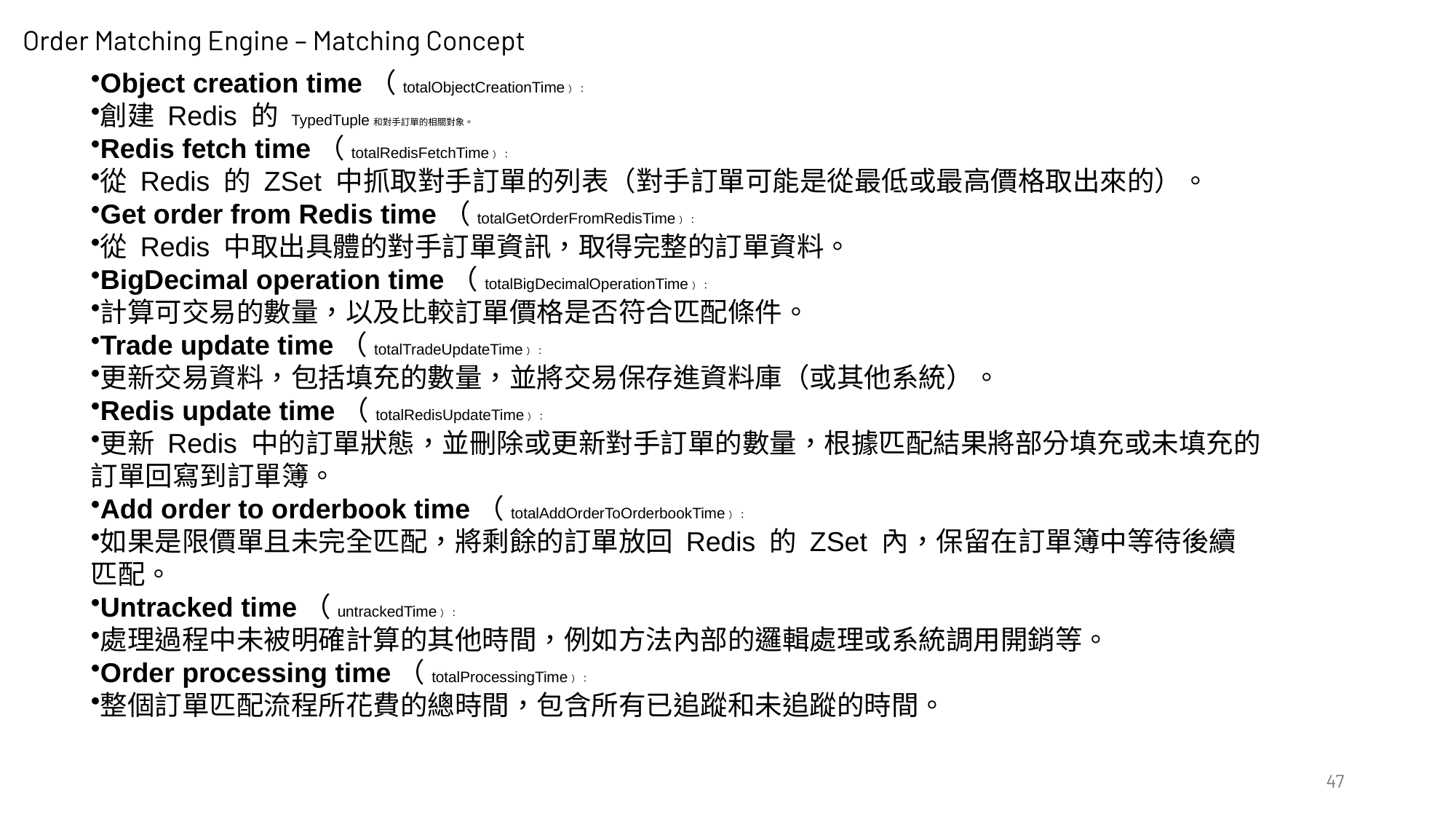

Order Matching Engine – Matching Concept
Object creation time（totalObjectCreationTime）：
創建 Redis 的 TypedTuple 和對手訂單的相關對象。
Redis fetch time（totalRedisFetchTime）：
從 Redis 的 ZSet 中抓取對手訂單的列表（對手訂單可能是從最低或最高價格取出來的）。
Get order from Redis time（totalGetOrderFromRedisTime）：
從 Redis 中取出具體的對手訂單資訊，取得完整的訂單資料。
BigDecimal operation time（totalBigDecimalOperationTime）：
計算可交易的數量，以及比較訂單價格是否符合匹配條件。
Trade update time（totalTradeUpdateTime）：
更新交易資料，包括填充的數量，並將交易保存進資料庫（或其他系統）。
Redis update time（totalRedisUpdateTime）：
更新 Redis 中的訂單狀態，並刪除或更新對手訂單的數量，根據匹配結果將部分填充或未填充的訂單回寫到訂單簿。
Add order to orderbook time（totalAddOrderToOrderbookTime）：
如果是限價單且未完全匹配，將剩餘的訂單放回 Redis 的 ZSet 內，保留在訂單簿中等待後續匹配。
Untracked time（untrackedTime）：
處理過程中未被明確計算的其他時間，例如方法內部的邏輯處理或系統調用開銷等。
Order processing time（totalProcessingTime）：
整個訂單匹配流程所花費的總時間，包含所有已追蹤和未追蹤的時間。

47